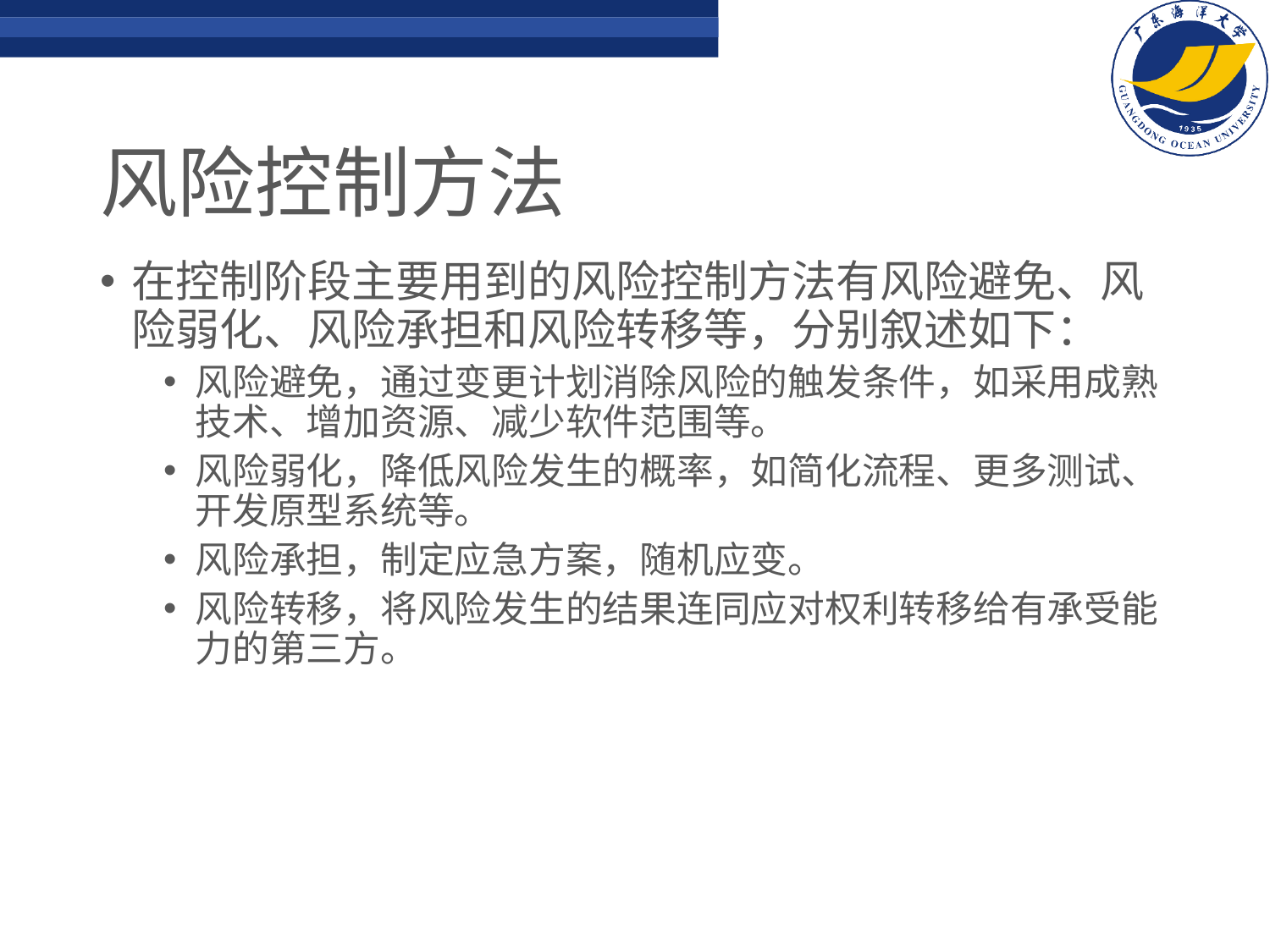

# 风险控制方法
在控制阶段主要用到的风险控制方法有风险避免、风险弱化、风险承担和风险转移等，分别叙述如下：
风险避免，通过变更计划消除风险的触发条件，如采用成熟技术、增加资源、减少软件范围等。
风险弱化，降低风险发生的概率，如简化流程、更多测试、开发原型系统等。
风险承担，制定应急方案，随机应变。
风险转移，将风险发生的结果连同应对权利转移给有承受能力的第三方。
13